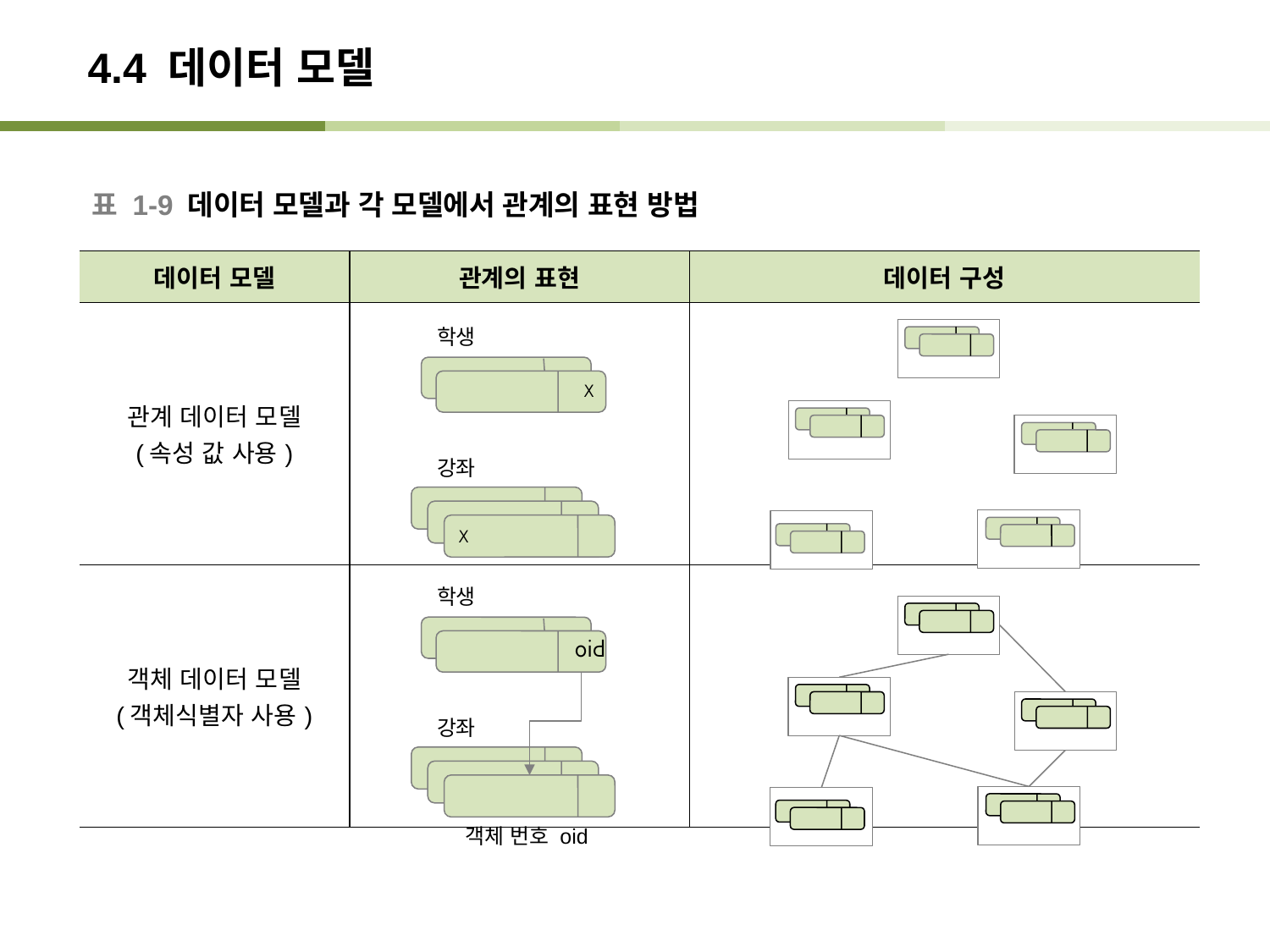

# 4.4 데이터 모델
표 1-9 데이터 모델과 각 모델에서 관계의 표현 방법
| 데이터 모델 | 관계의 표현 | 데이터 구성 |
| --- | --- | --- |
| 관계 데이터 모델 (속성 값 사용) |  |  |
| 객체 데이터 모델 (객체식별자 사용) |  |  |
학생

              X

강좌

X

학생

             oid

강좌

객체 번호 oid